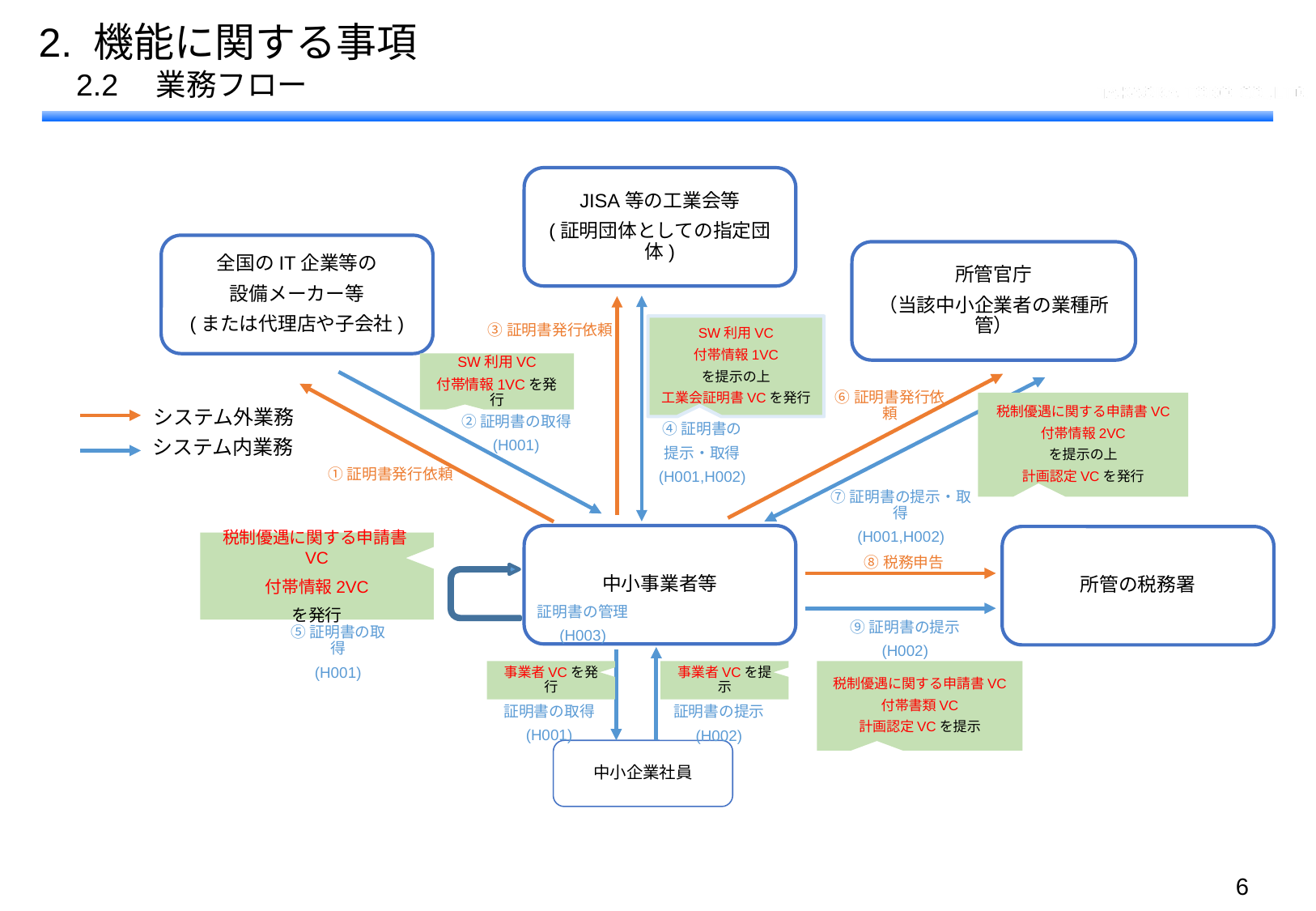

2. 機能に関する事項
　2.2　業務フロー
JISA等の工業会等
(証明団体としての指定団体)
全国のIT企業等の
設備メーカー等
(または代理店や子会社)
所管官庁
（当該中小企業者の業種所管）
SW利用VC
付帯情報1VC
を提示の上
工業会証明書VCを発行
③証明書発行依頼
SW利用VC
付帯情報1VCを発行
⑥証明書発行依頼

税制優遇に関する申請書VC
付帯情報2VC
を提示の上
計画認定VCを発行
システム外業務
②証明書の取得
(H001)
④証明書の
提示・取得
(H001,H002)
システム内業務
①証明書発行依頼

⑦証明書の提示・取得
(H001,H002)
中小事業者等
所管の税務署
税制優遇に関する申請書VC
付帯情報2VC
を発行
⑧税務申告

証明書の管理
(H003)
⑨証明書の提示
(H002)
⑤証明書の取得
(H001)
事業者VCを発行
事業者VCを提示
税制優遇に関する申請書VC
付帯書類VC
計画認定VCを提示
証明書の取得
(H001)
証明書の提示
(H002)
中小企業社員
6